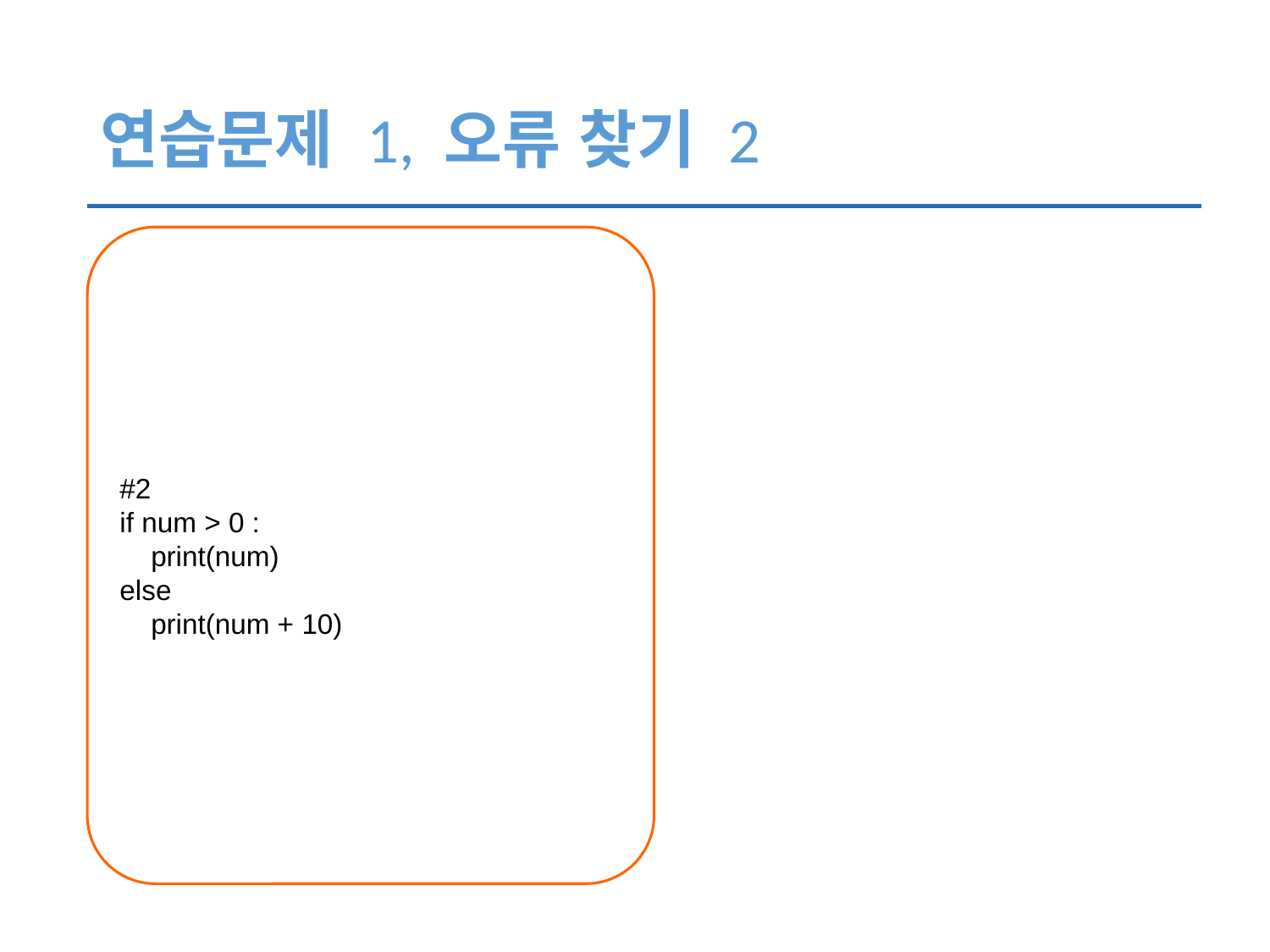

# 연습문제 1, 오류 찾기 2

#2
if num > 0 :
    print(num)
else
    print(num + 10)